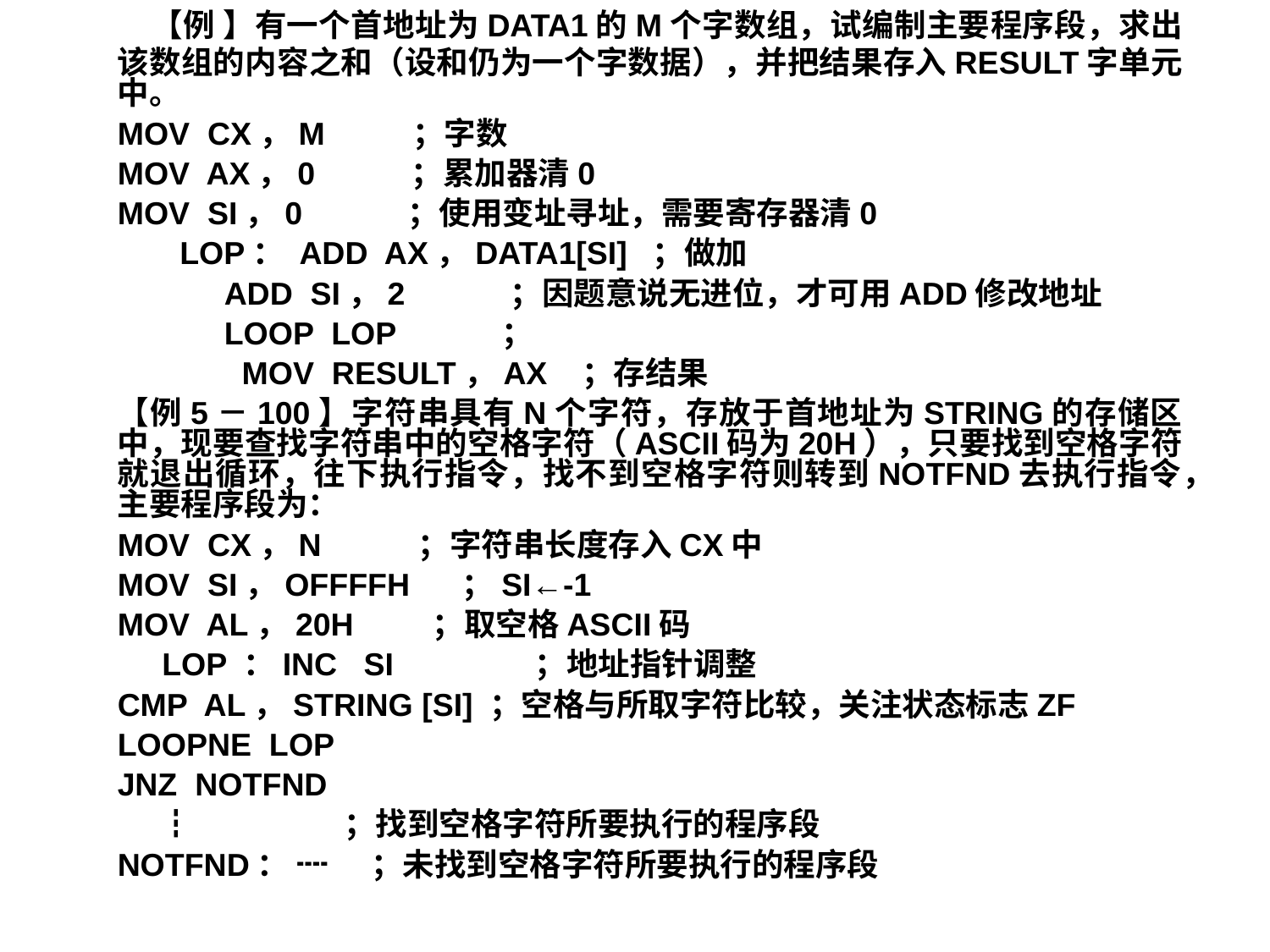

【例 】有一个首地址为DATA1的M个字数组，试编制主要程序段，求出该数组的内容之和（设和仍为一个字数据），并把结果存入RESULT字单元中。
MOV  CX，M         ；字数
MOV  AX，0          ；累加器清0
MOV  SI，0           ；使用变址寻址，需要寄存器清0
       LOP： ADD  AX，DATA1[SI]  ；做加
            ADD  SI，2           ；因题意说无进位，才可用ADD修改地址
            LOOP  LOP           ；
              MOV  RESULT，AX   ；存结果
【例5－100】字符串具有N个字符，存放于首地址为STRING的存储区中，现要查找字符串中的空格字符（ASCII码为20H），只要找到空格字符就退出循环，往下执行指令，找不到空格字符则转到NOTFND去执行指令，主要程序段为：
MOV  CX，N          ；字符串长度存入CX中
MOV  SI，OFFFFH     ；SI←-1
MOV  AL，20H        ；取空格ASCII码
     LOP ：INC   SI               ；地址指针调整
CMP  AL，STRING [SI] ；空格与所取字符比较，关注状态标志ZF
LOOPNE  LOP
JNZ  NOTFND
      ┇                    ；找到空格字符所要执行的程序段
NOTFND： ┉      ；未找到空格字符所要执行的程序段